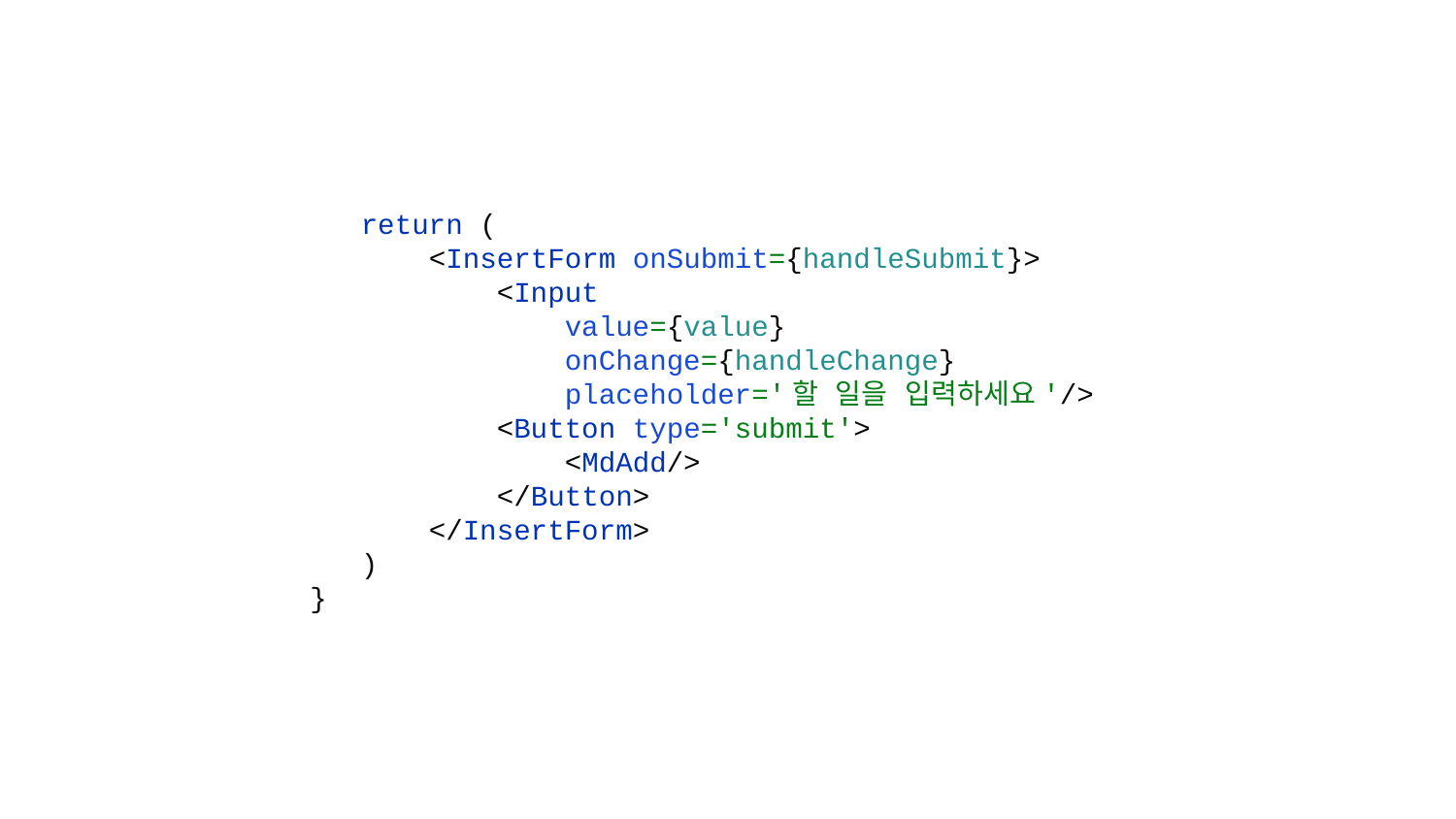

return (
       <InsertForm onSubmit={handleSubmit}>
           <Input
               value={value}
               onChange={handleChange}
               placeholder='할 일을 입력하세요'/>
           <Button type='submit'>
               <MdAdd/>
           </Button>
       </InsertForm>
   )
}